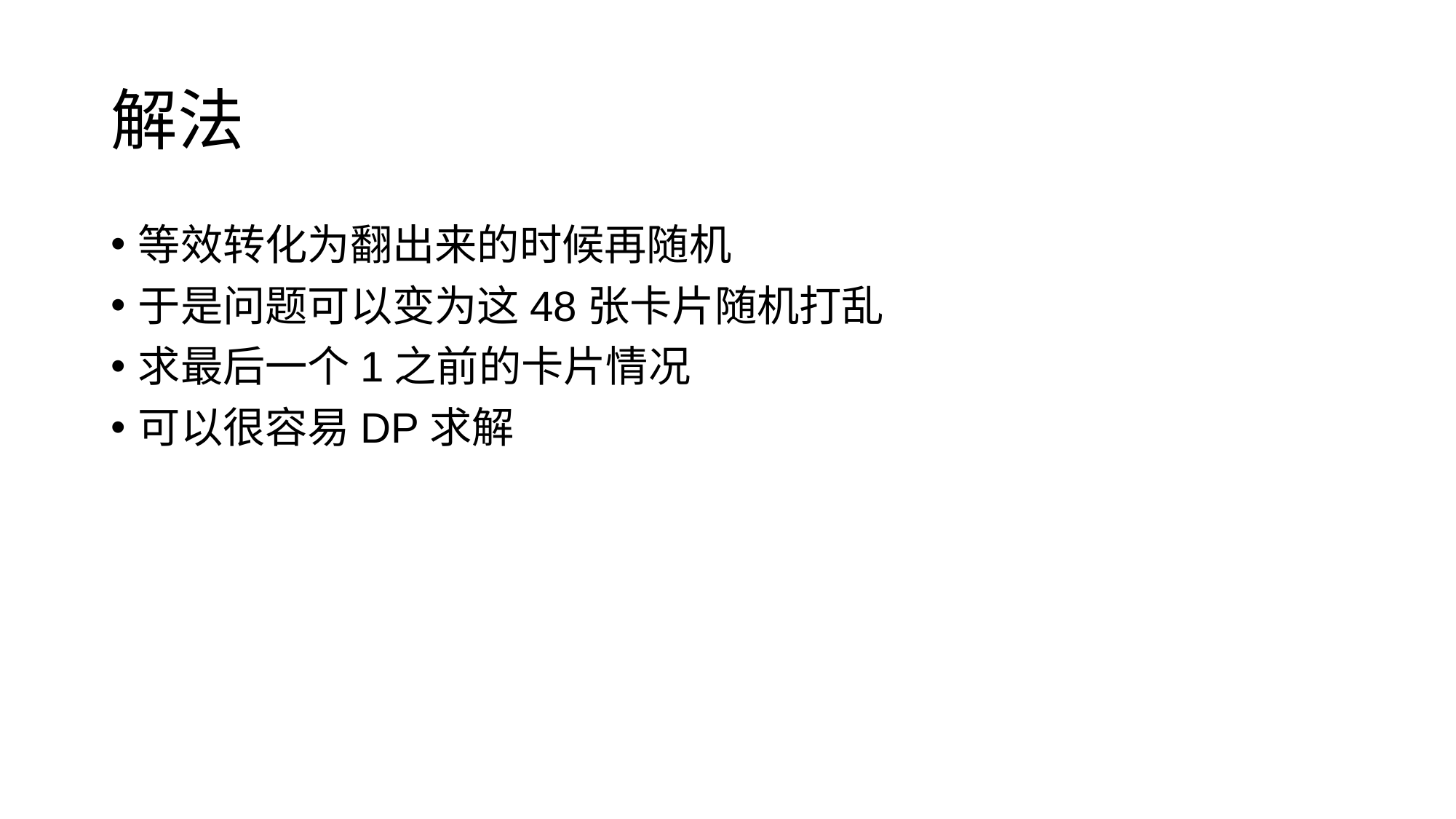

# 解法
等效转化为翻出来的时候再随机
于是问题可以变为这48张卡片随机打乱
求最后一个1之前的卡片情况
可以很容易DP求解